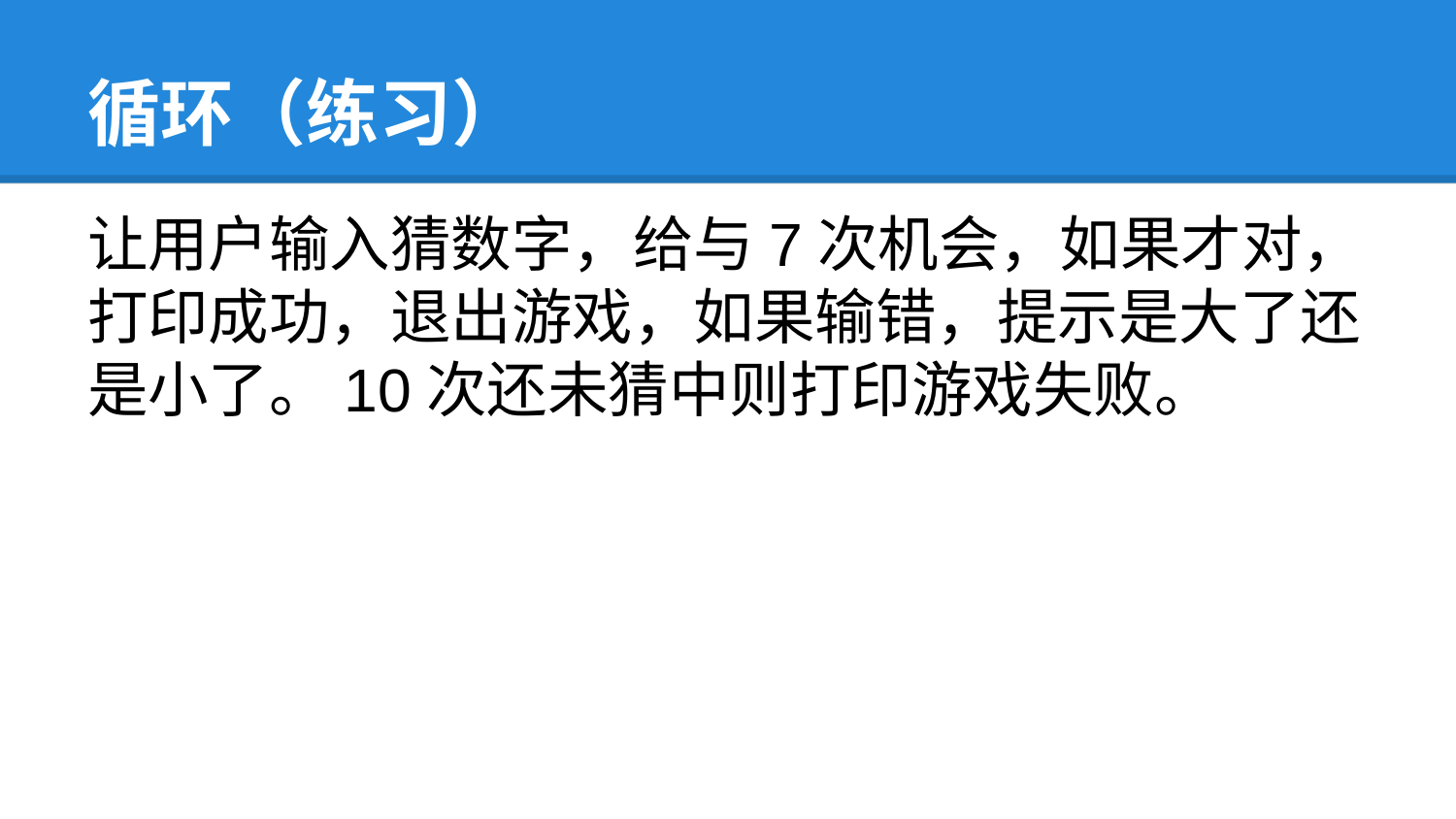

# 循环（练习）
让用户输入猜数字，给与7次机会，如果才对，打印成功，退出游戏，如果输错，提示是大了还是小了。10次还未猜中则打印游戏失败。